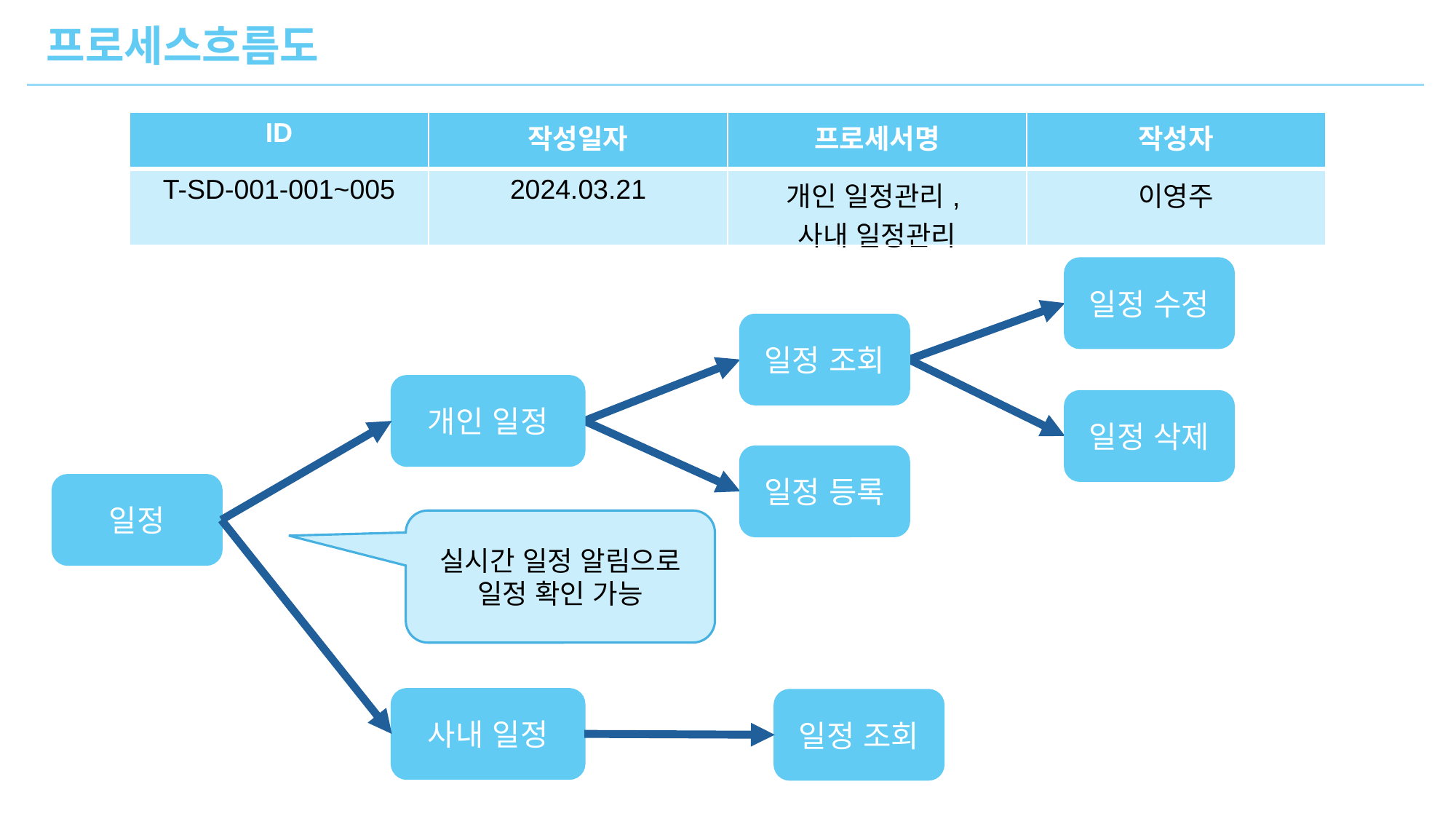

프로세스흐름도
| ID | 작성일자 | 프로세서명 | 작성자 |
| --- | --- | --- | --- |
| T-SD-001-001~005 | 2024.03.21 | 개인 일정관리, 사내 일정관리 | 이영주 |
일정 수정
일정 조회
개인 일정
일정 삭제
일정 등록
일정
실시간 일정 알림으로 일정 확인 가능
사내 일정
일정 조회